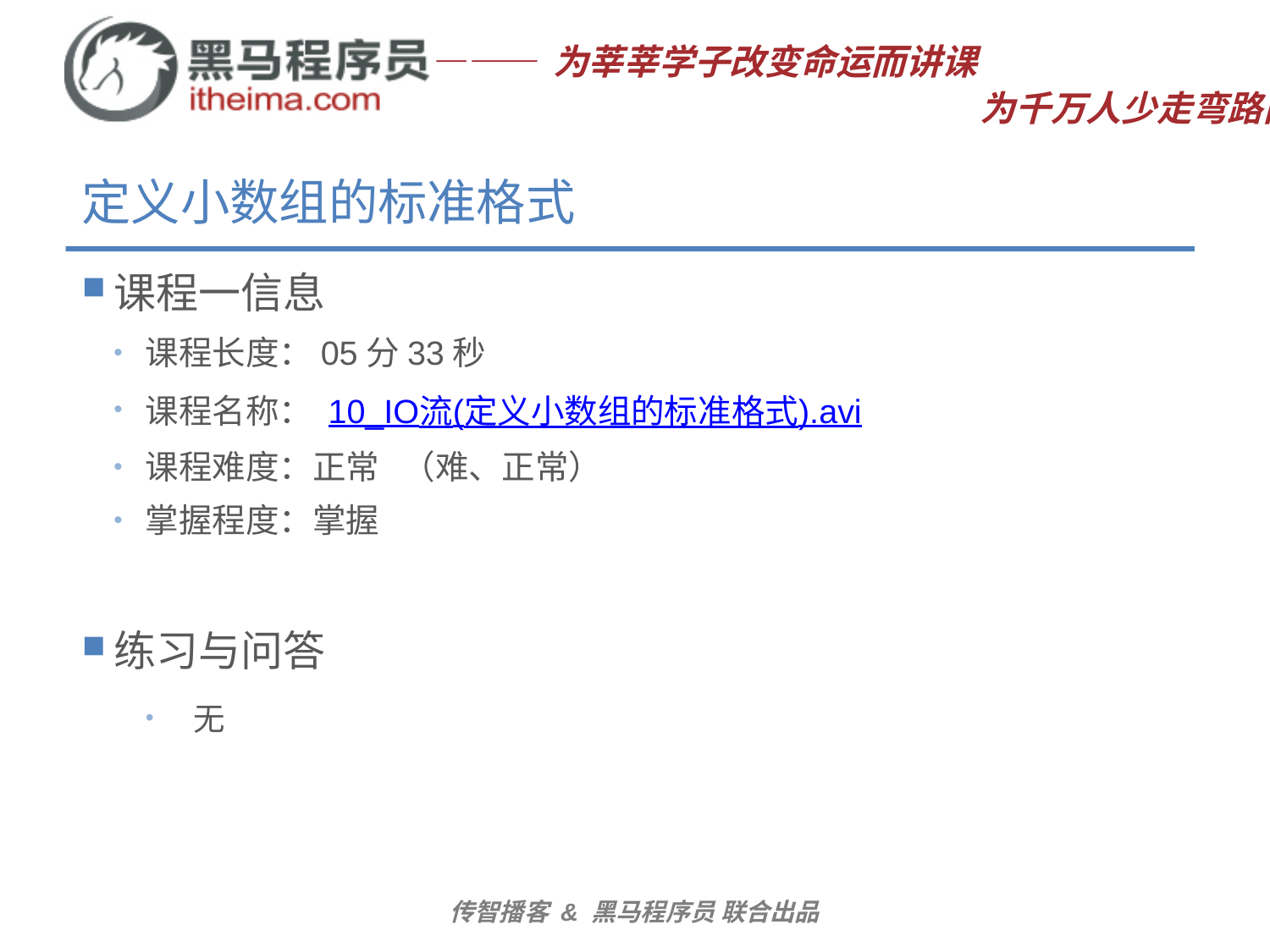

# 定义小数组的标准格式
课程一信息
课程长度：05分33秒
课程名称： 10_IO流(定义小数组的标准格式).avi
课程难度：正常   （难、正常）
掌握程度：掌握

练习与问答
无